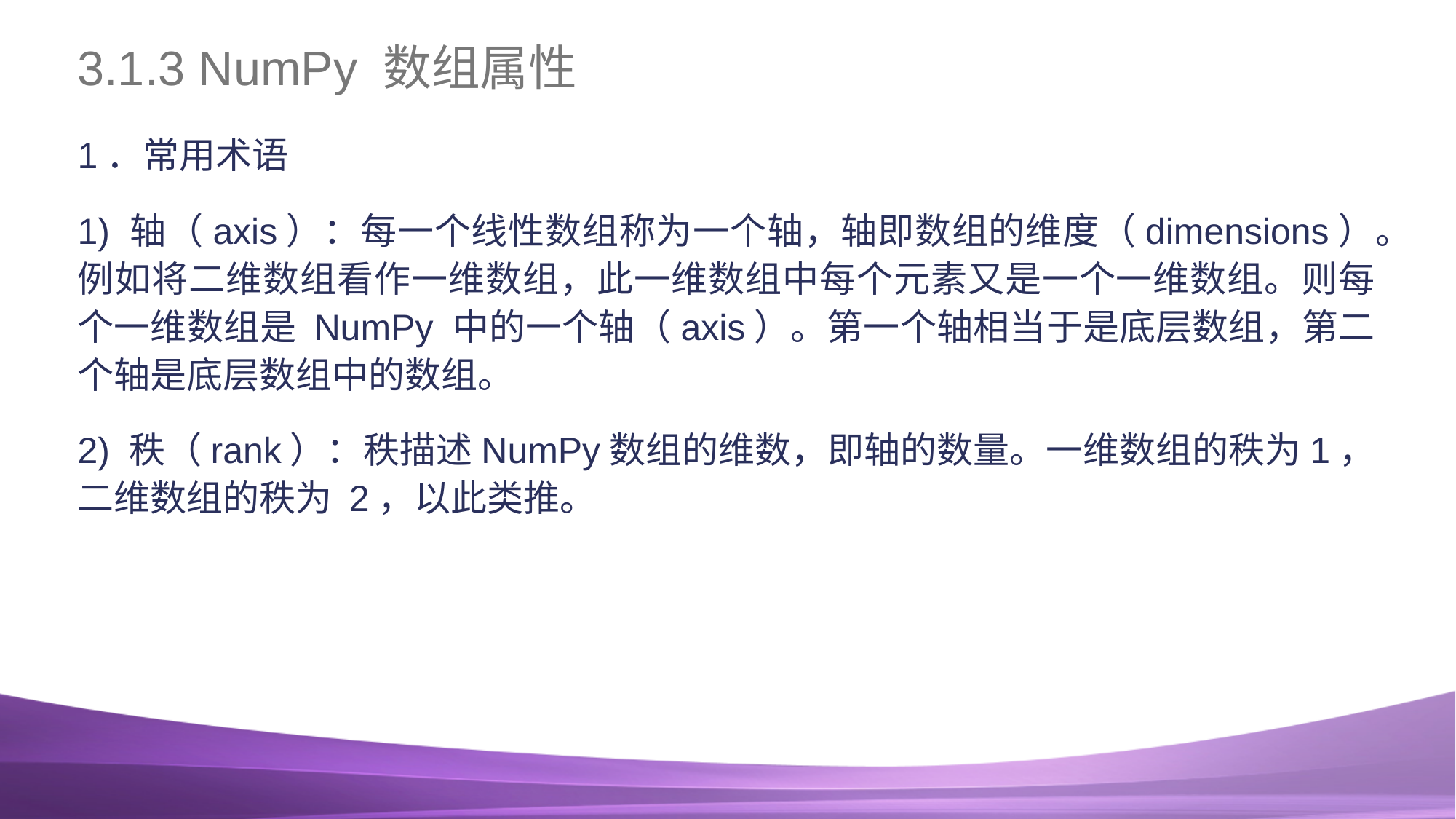

# 3.1.3 NumPy 数组属性
1．常用术语
1) 轴（axis）：每一个线性数组称为一个轴，轴即数组的维度（dimensions）。例如将二维数组看作一维数组，此一维数组中每个元素又是一个一维数组。则每个一维数组是 NumPy 中的一个轴（axis）。第一个轴相当于是底层数组，第二个轴是底层数组中的数组。
2) 秩（rank）：秩描述NumPy数组的维数，即轴的数量。一维数组的秩为1，二维数组的秩为 2，以此类推。